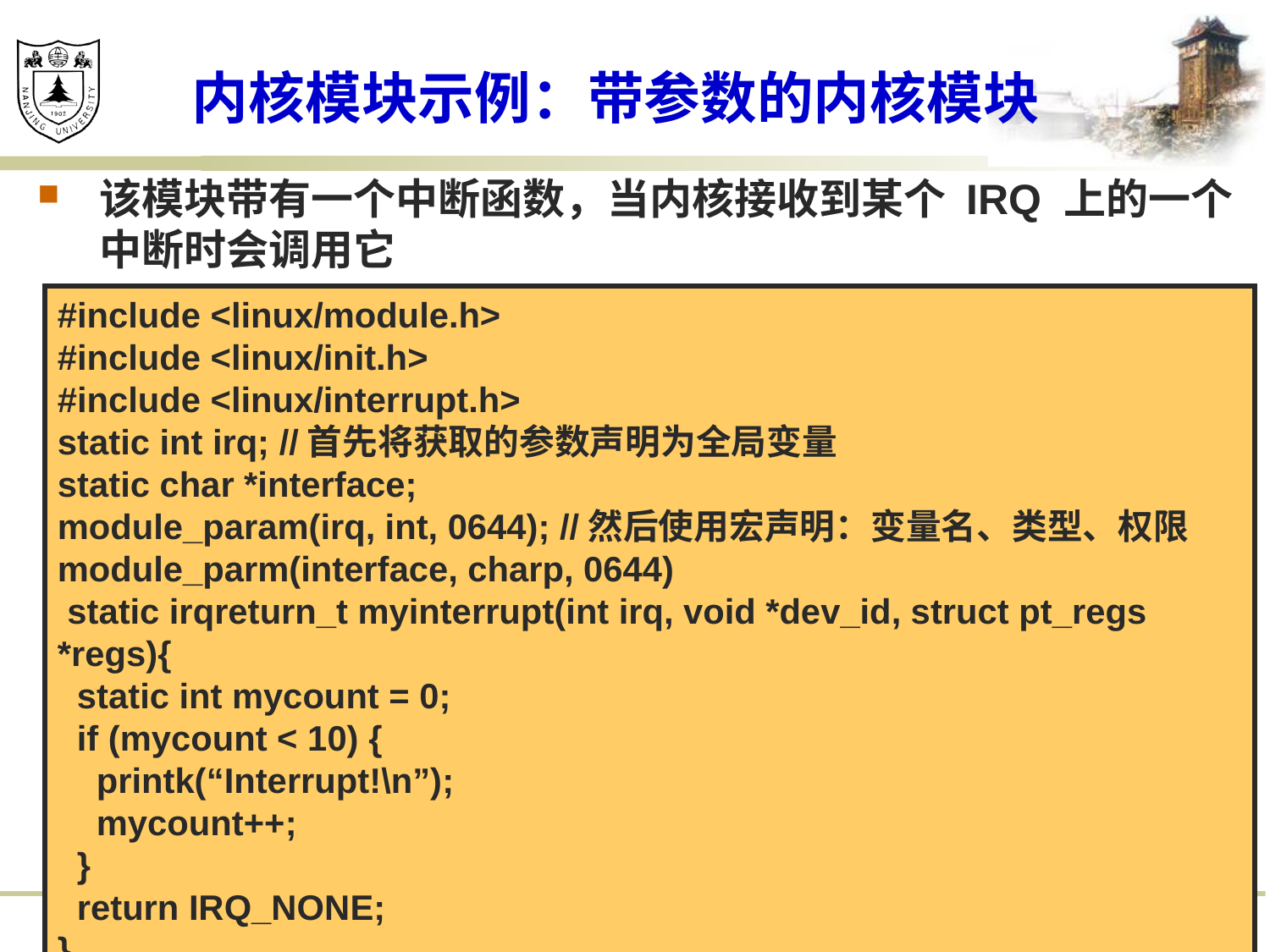

# 内核模块示例：带参数的内核模块
该模块带有一个中断函数，当内核接收到某个 IRQ 上的一个中断时会调用它
#include <linux/module.h>
#include <linux/init.h>
#include <linux/interrupt.h>
static int irq; //首先将获取的参数声明为全局变量
static char *interface;
module_param(irq, int, 0644); //然后使用宏声明：变量名、类型、权限
module_parm(interface, charp, 0644)
 static irqreturn_t myinterrupt(int irq, void *dev_id, struct pt_regs *regs){
  static int mycount = 0;
  if (mycount < 10) {
    printk(“Interrupt!\n”);
    mycount++;
  }
  return IRQ_NONE;
}
161